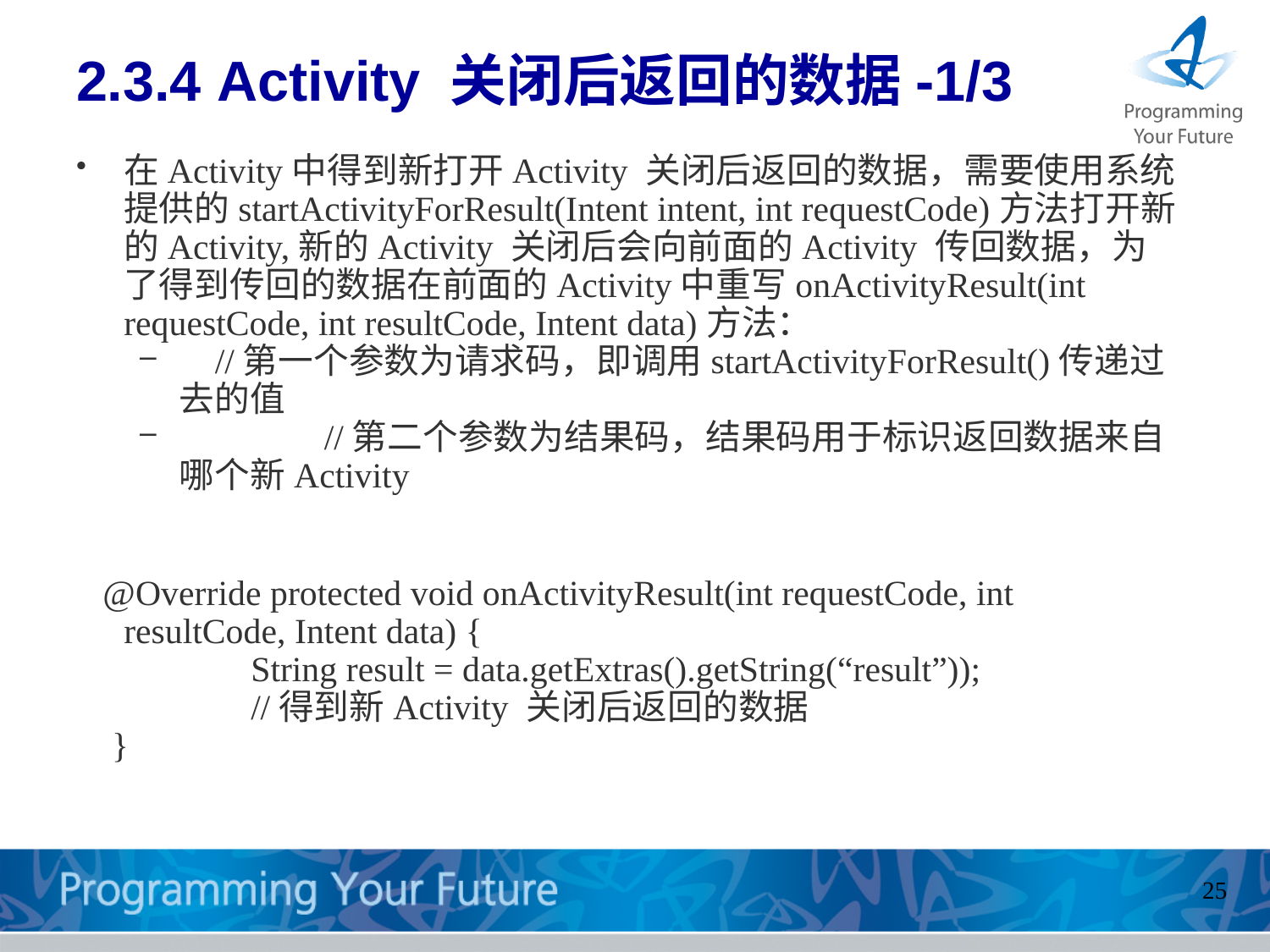

# 2.3.4 Activity 关闭后返回的数据-1/3
在Activity中得到新打开Activity 关闭后返回的数据，需要使用系统提供的startActivityForResult(Intent intent, int requestCode)方法打开新的Activity,新的Activity 关闭后会向前面的Activity 传回数据，为了得到传回的数据在前面的Activity中重写onActivityResult(int requestCode, int resultCode, Intent data)方法：
    //第一个参数为请求码，即调用startActivityForResult()传递过去的值
  	  //第二个参数为结果码，结果码用于标识返回数据来自哪个新Activity

   @Override protected void onActivityResult(int requestCode, int resultCode, Intent data) {
		String result = data.getExtras().getString(“result”));
		//得到新Activity 关闭后返回的数据
    }